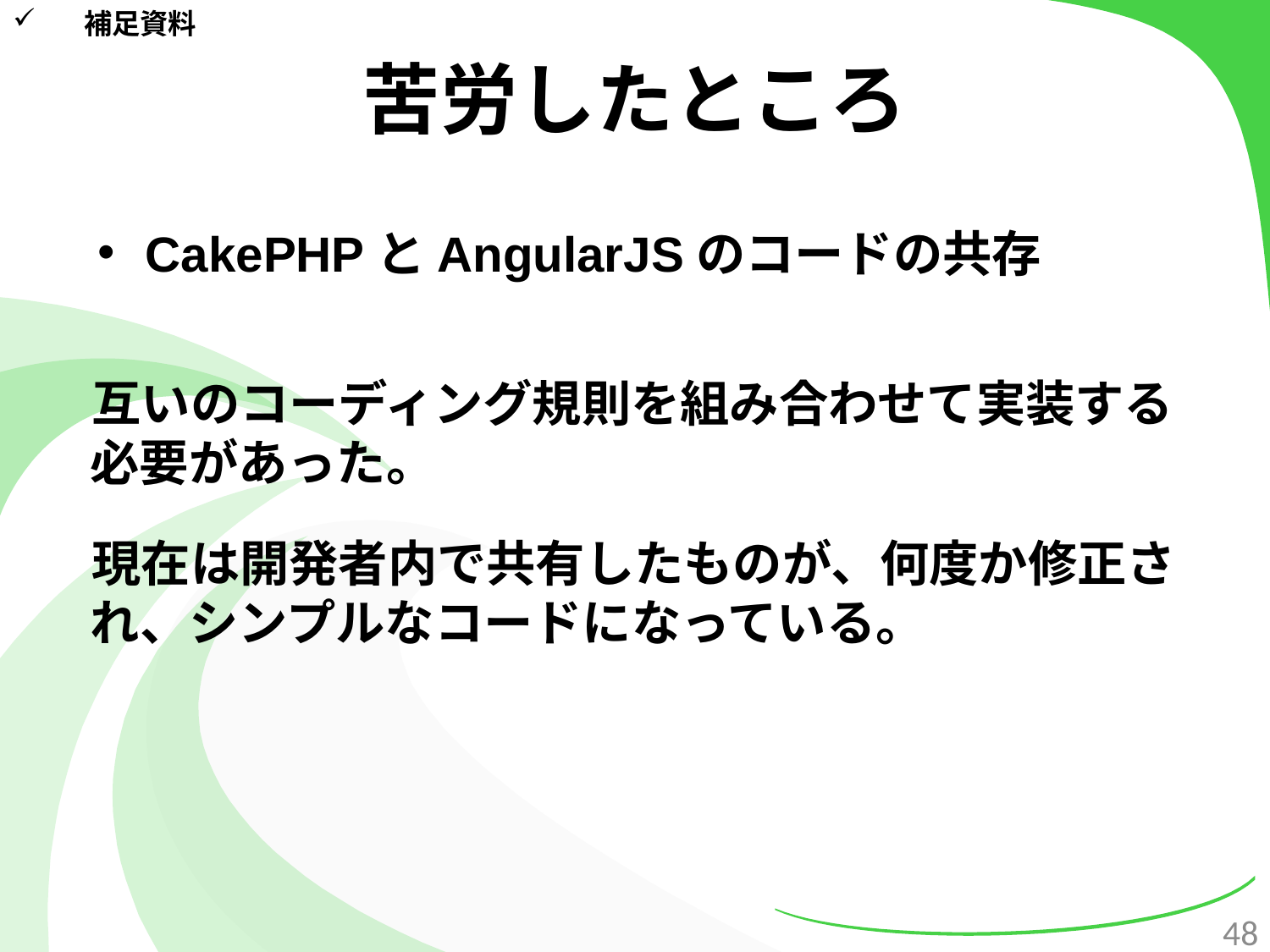

補足資料
# 苦労したところ
CakePHPとAngularJSのコードの共存
　互いのコーディング規則を組み合わせて実装する必要があった。
　現在は開発者内で共有したものが、何度か修正され、シンプルなコードになっている。
48